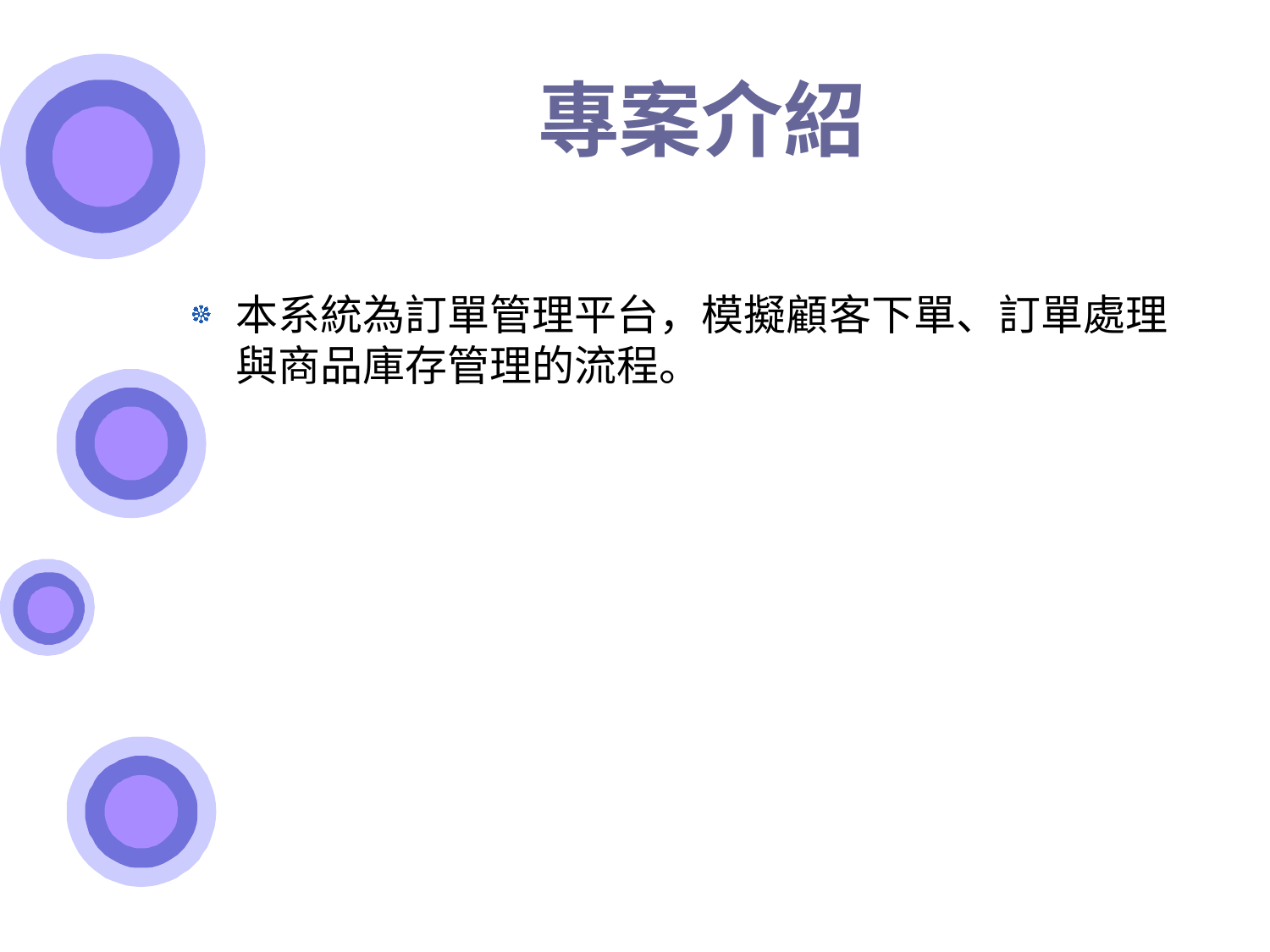

# 專案介紹

本系統為訂單管理平台，模擬顧客下單、訂單處理與商品庫存管理的流程。